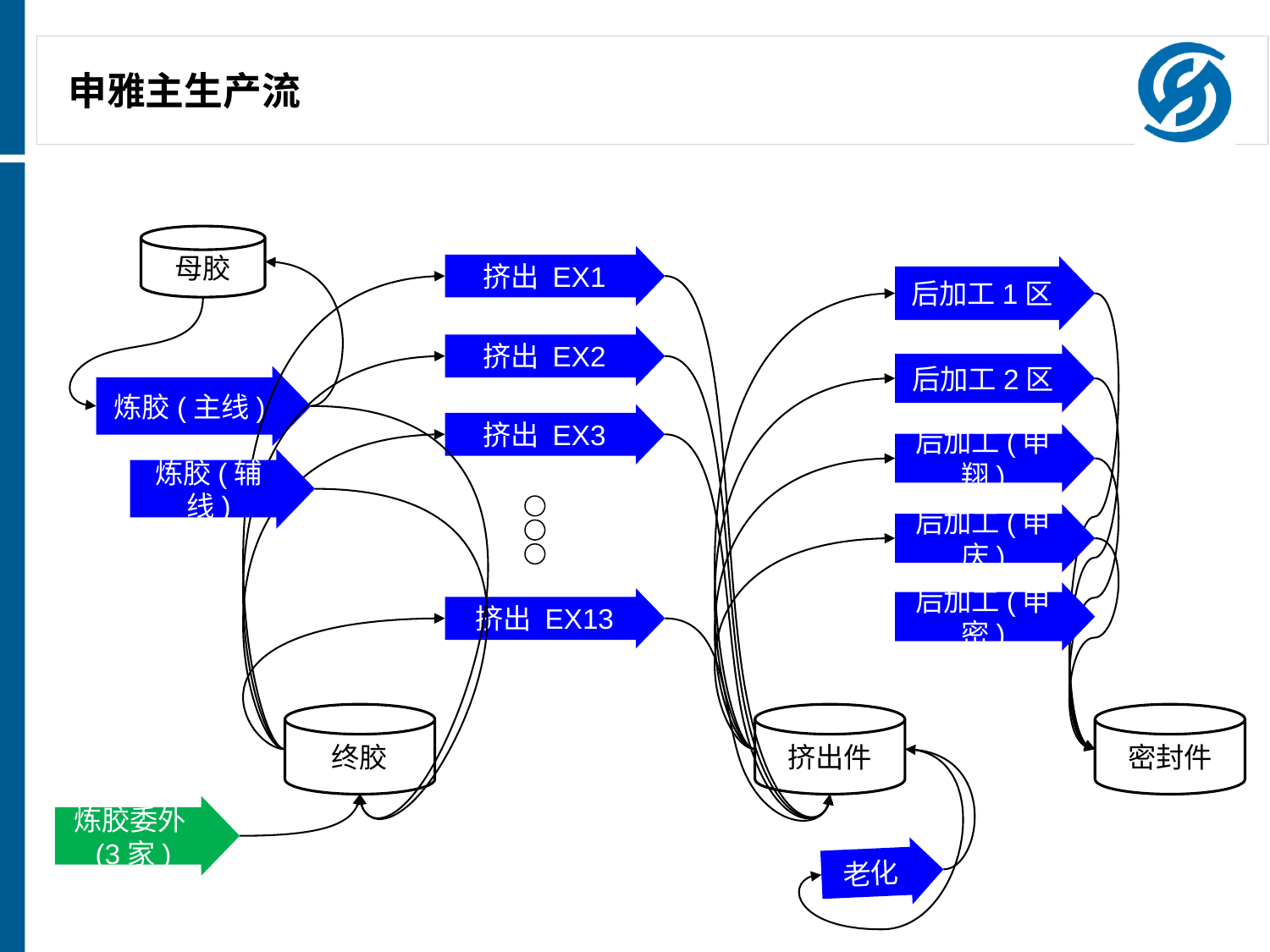

# 申雅主生产流
母胶
挤出 EX1
后加工1区
挤出 EX2
后加工2区
炼胶(主线)
挤出 EX3
后加工(申翔)
炼胶(辅线)

后加工(申庆)

后加工(申密)
挤出 EX13
终胶
挤出件
密封件
炼胶委外(3家)
老化